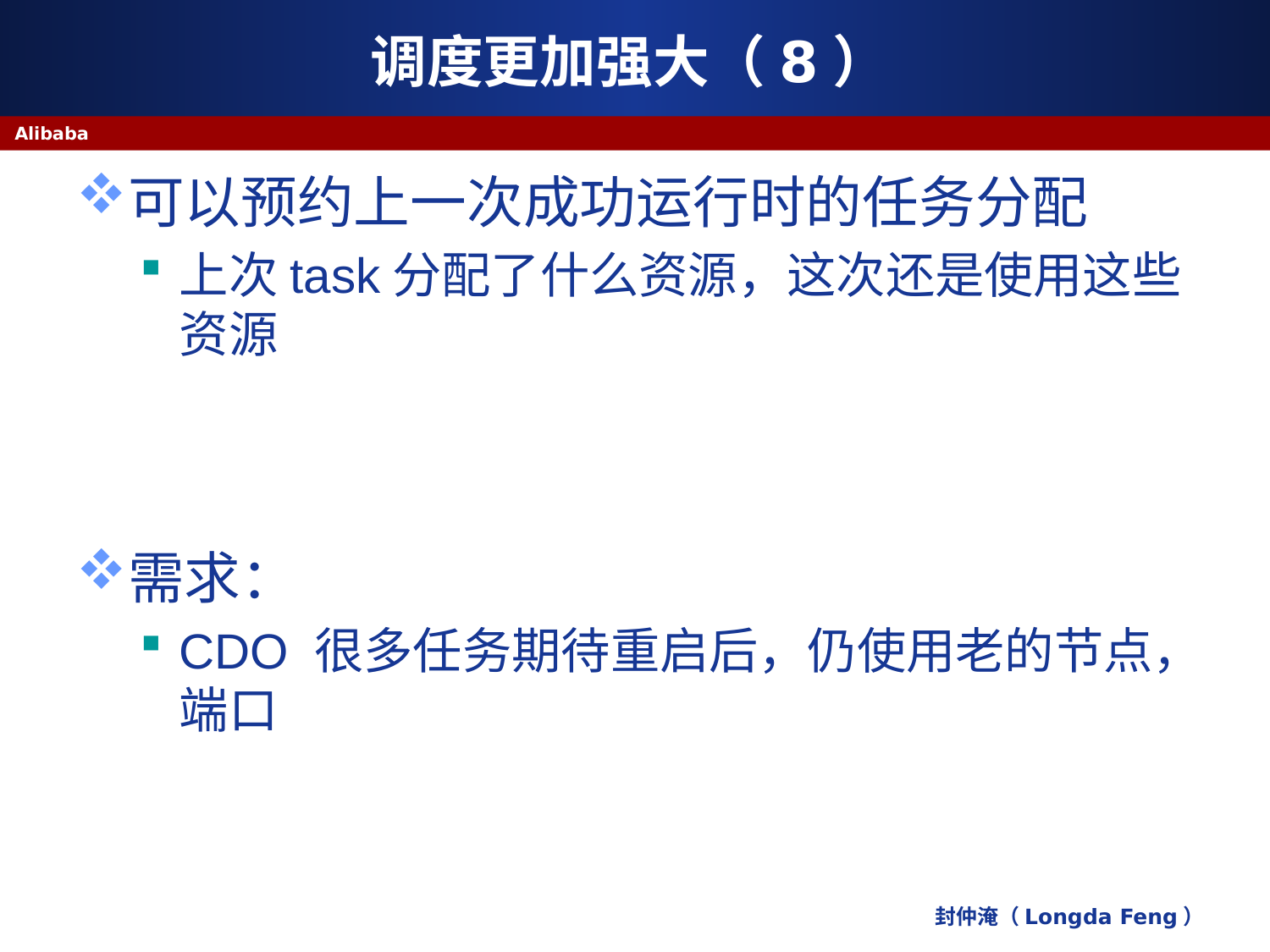

# 调度更加强大（8）
Alibaba
可以预约上一次成功运行时的任务分配
上次task分配了什么资源，这次还是使用这些资源

需求：
CDO 很多任务期待重启后，仍使用老的节点，端口
封仲淹（Longda Feng）